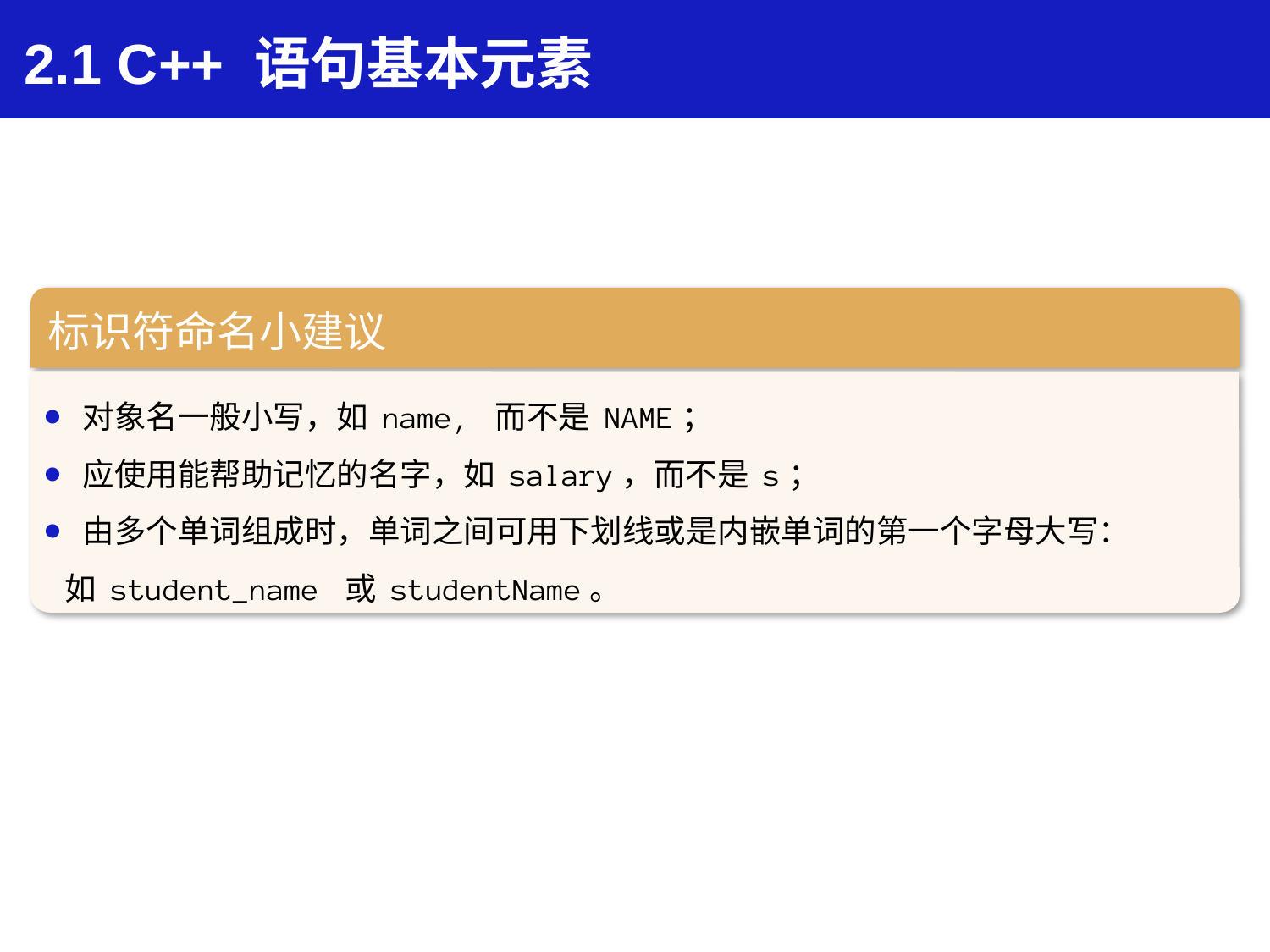

2.1 C++ 语句基本元素
学习目标
标识符命名小建议
对象名一般小写，如 name, 而不是 NAME；
应使用能帮助记忆的名字，如 salary，而不是 s；
由多个单词组成时，单词之间可用下划线或是内嵌单词的第一个字母大写：
  如 student_name 或 studentName。
5